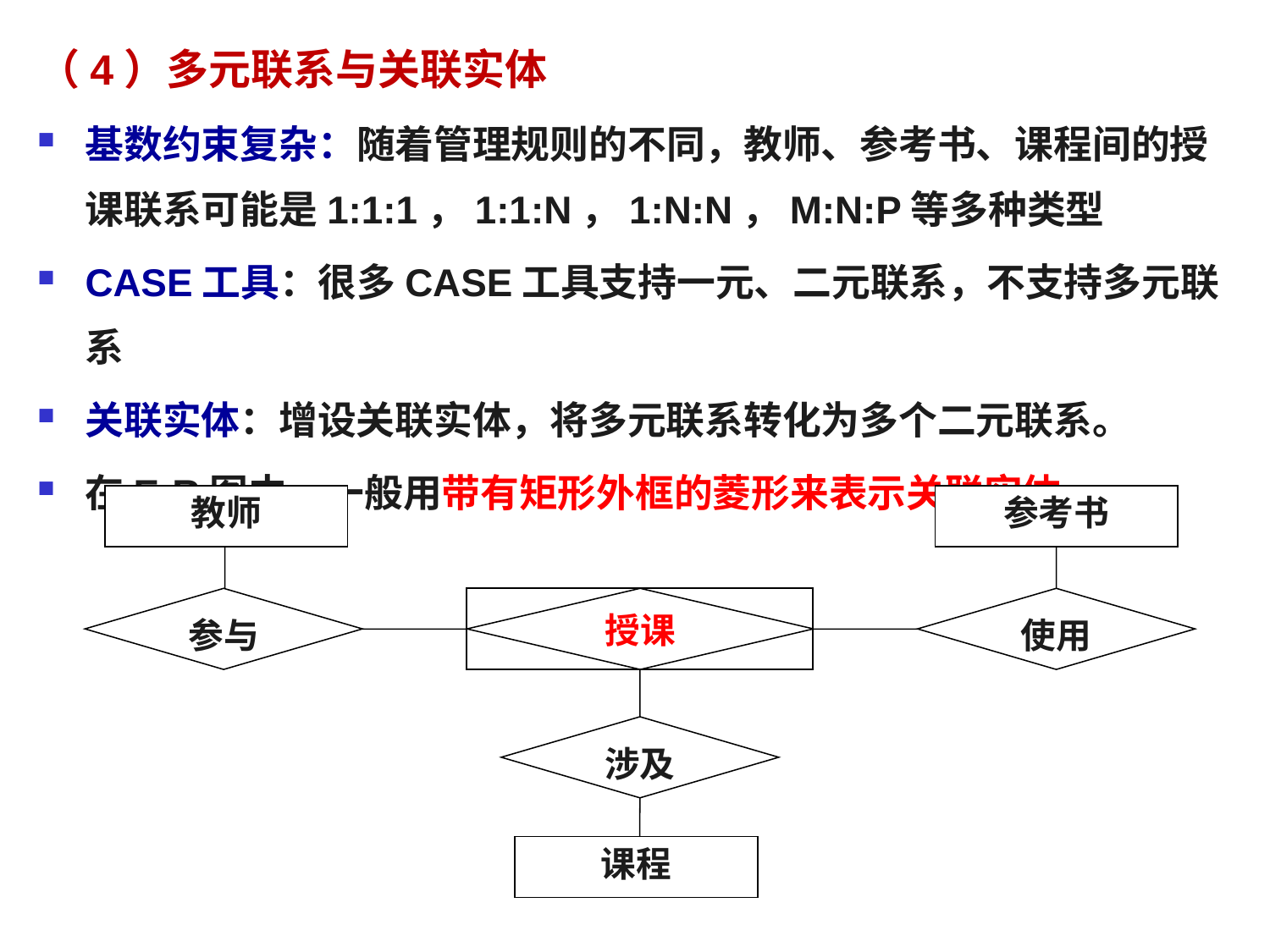

（4）多元联系与关联实体
基数约束复杂：随着管理规则的不同，教师、参考书、课程间的授课联系可能是1:1:1，1:1:N，1:N:N，M:N:P等多种类型
CASE工具：很多CASE工具支持一元、二元联系，不支持多元联系
关联实体：增设关联实体，将多元联系转化为多个二元联系。
在E-R图中，一般用带有矩形外框的菱形来表示关联实体。
教师
参考书

参与

授课
使用

涉及

课程